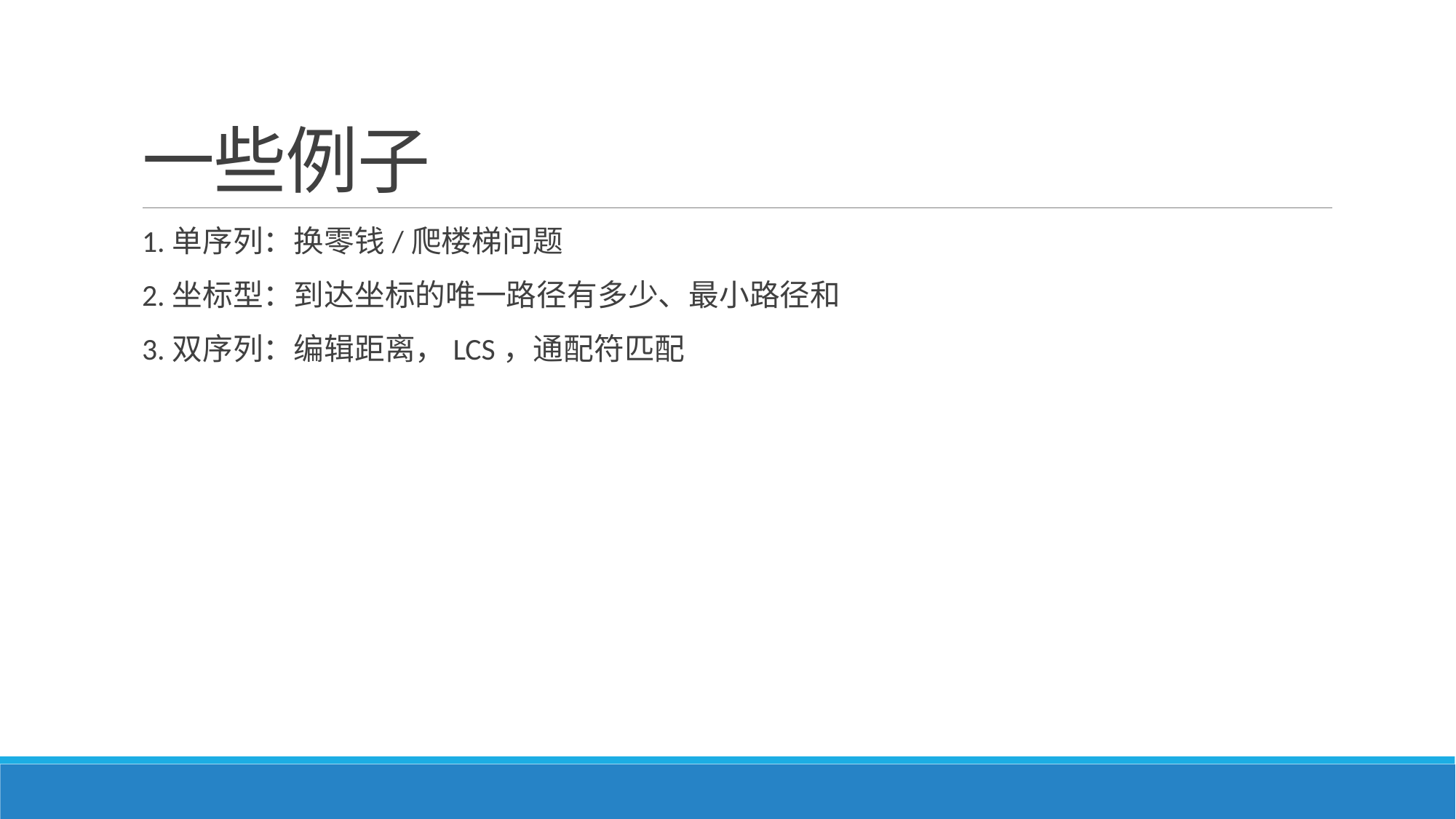

# 一些例子
1.单序列：换零钱/爬楼梯问题
2.坐标型：到达坐标的唯一路径有多少、最小路径和
3.双序列：编辑距离，LCS，通配符匹配